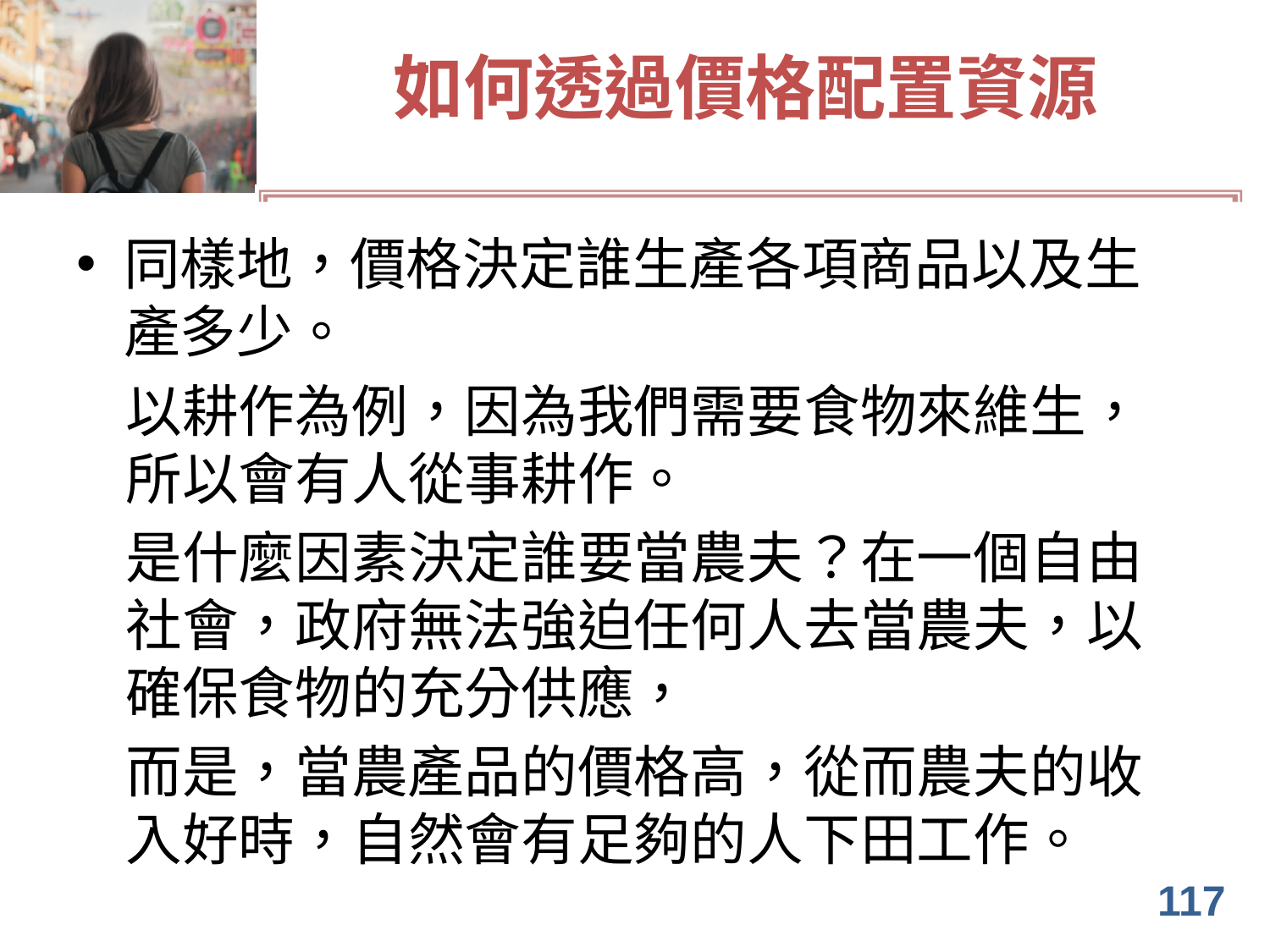

# 如何透過價格配置資源
同樣地，價格決定誰生產各項商品以及生產多少。
以耕作為例，因為我們需要食物來維生，所以會有人從事耕作。
是什麼因素決定誰要當農夫？在一個自由社會，政府無法強迫任何人去當農夫，以確保食物的充分供應，
而是，當農產品的價格高，從而農夫的收入好時，自然會有足夠的人下田工作。
117